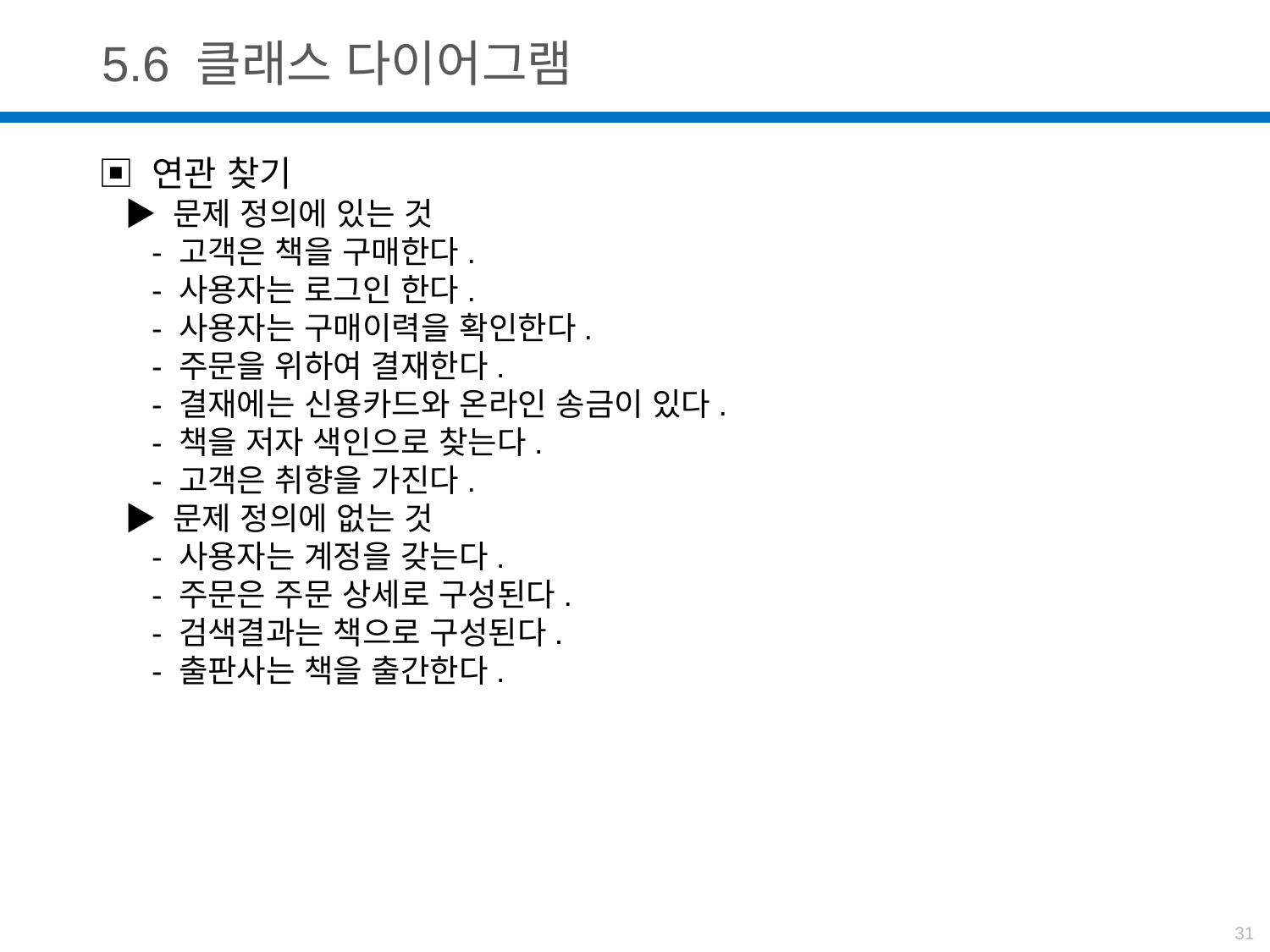

5.6 클래스 다이어그램
▣ 연관 찾기
   ▶ 문제 정의에 있는 것
      - 고객은 책을 구매한다.
      - 사용자는 로그인 한다.
      - 사용자는 구매이력을 확인한다.
      - 주문을 위하여 결재한다.
      - 결재에는 신용카드와 온라인 송금이 있다.
      - 책을 저자 색인으로 찾는다.
      - 고객은 취향을 가진다.
   ▶ 문제 정의에 없는 것
      - 사용자는 계정을 갖는다.
      - 주문은 주문 상세로 구성된다.
      - 검색결과는 책으로 구성된다.
      - 출판사는 책을 출간한다.

31